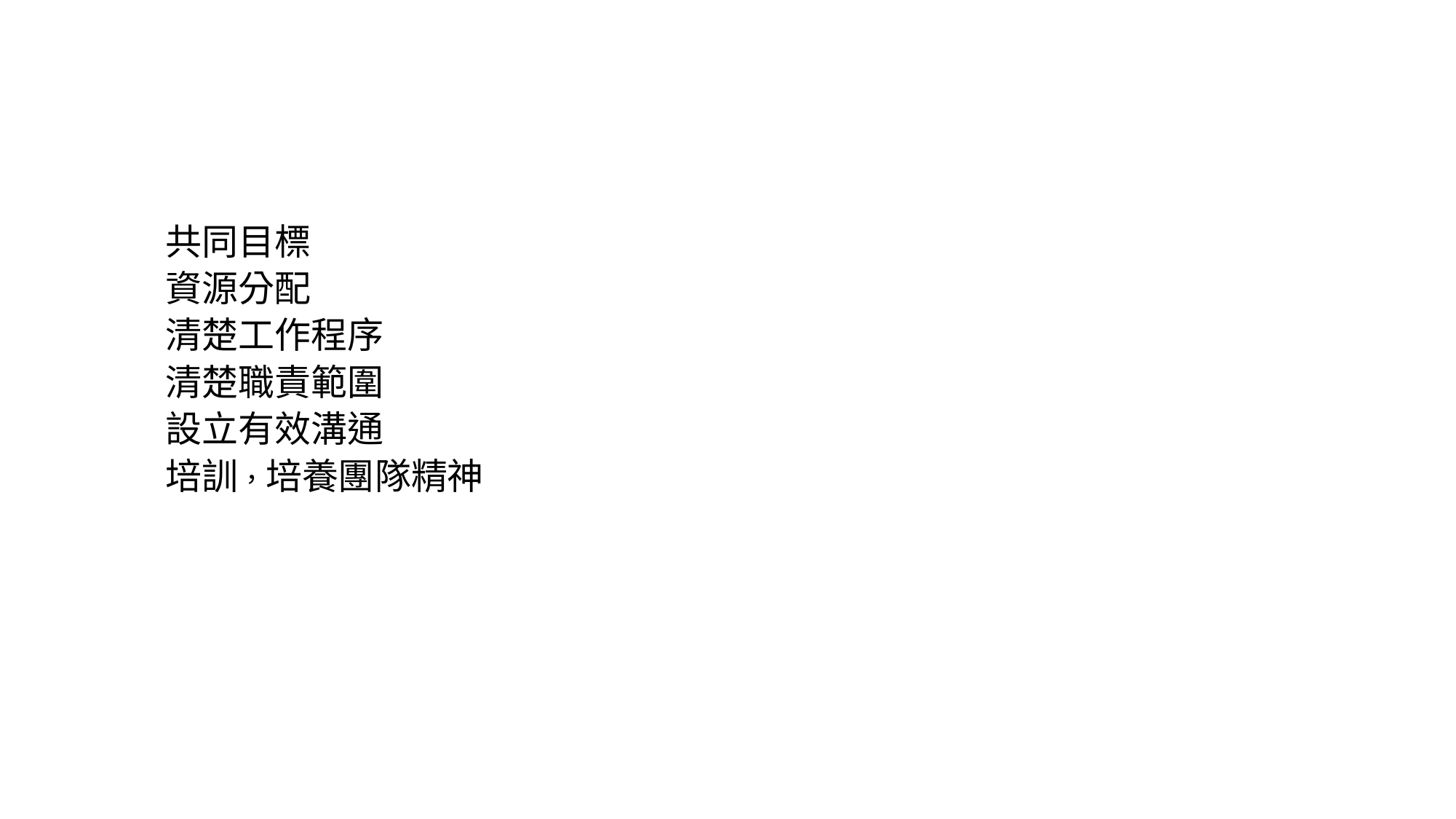

#
共同目標
資源分配
清楚工作程序
清楚職責範圍
設立有效溝通
培訓，培養團隊精神